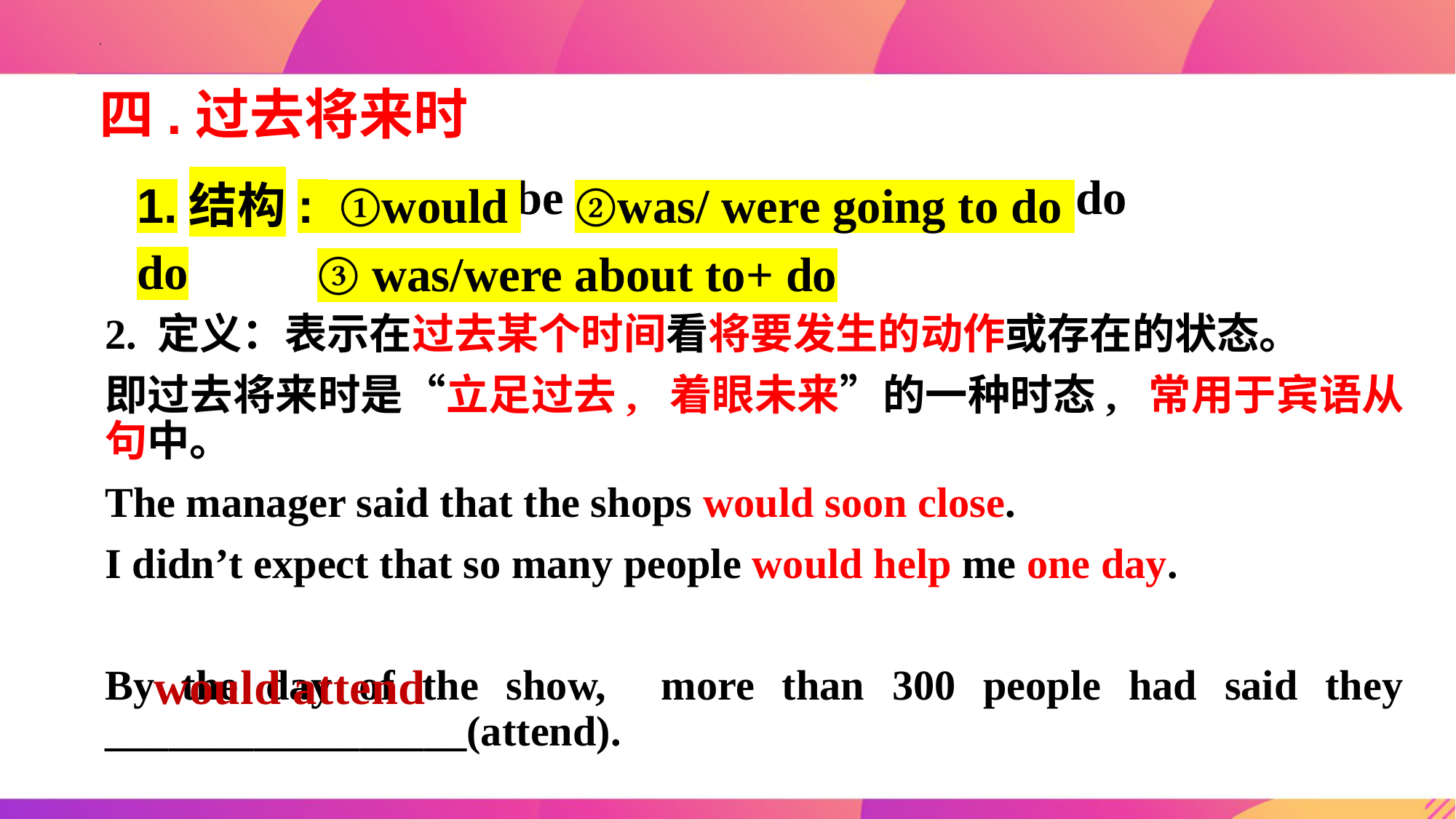

# 四.过去将来时
1.结构:  will  do/ be going to do/ be about to do
1.结构:  ①would  do
②was/ were going to do
③ was/were about to+ do
2. 定义：表示在过去某个时间看将要发生的动作或存在的状态。
即过去将来时是“立足过去,  着眼未来”的一种时态,  常用于宾语从句中。
The manager said that the shops would soon close.
I didn’t expect that so many people would help me one day.

By the day of the show,  more than 300 people had said they _________________(attend).
would attend